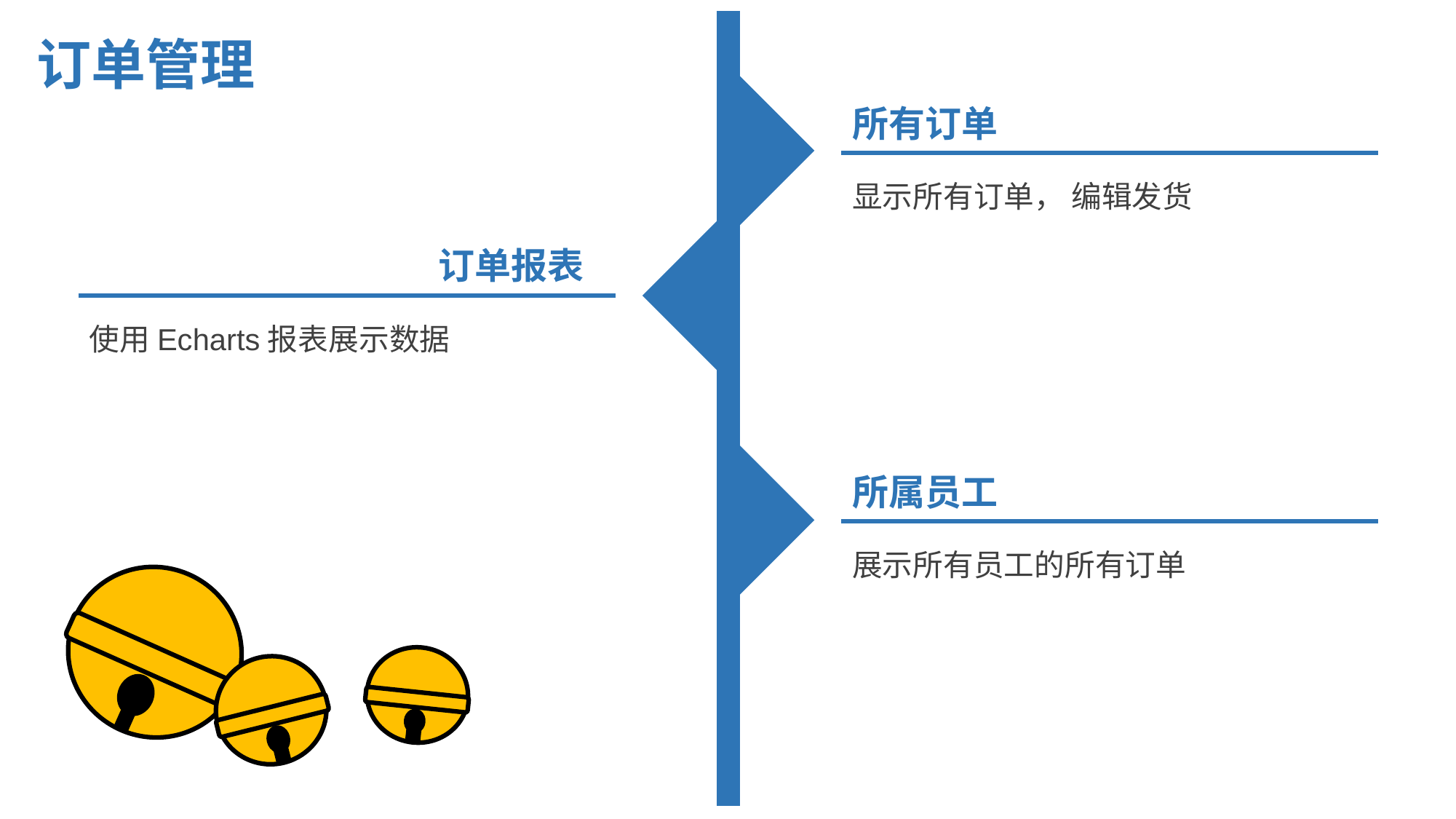

订单管理
所有订单
显示所有订单， 编辑发货
订单报表
使用Echarts报表展示数据
所属员工
展示所有员工的所有订单